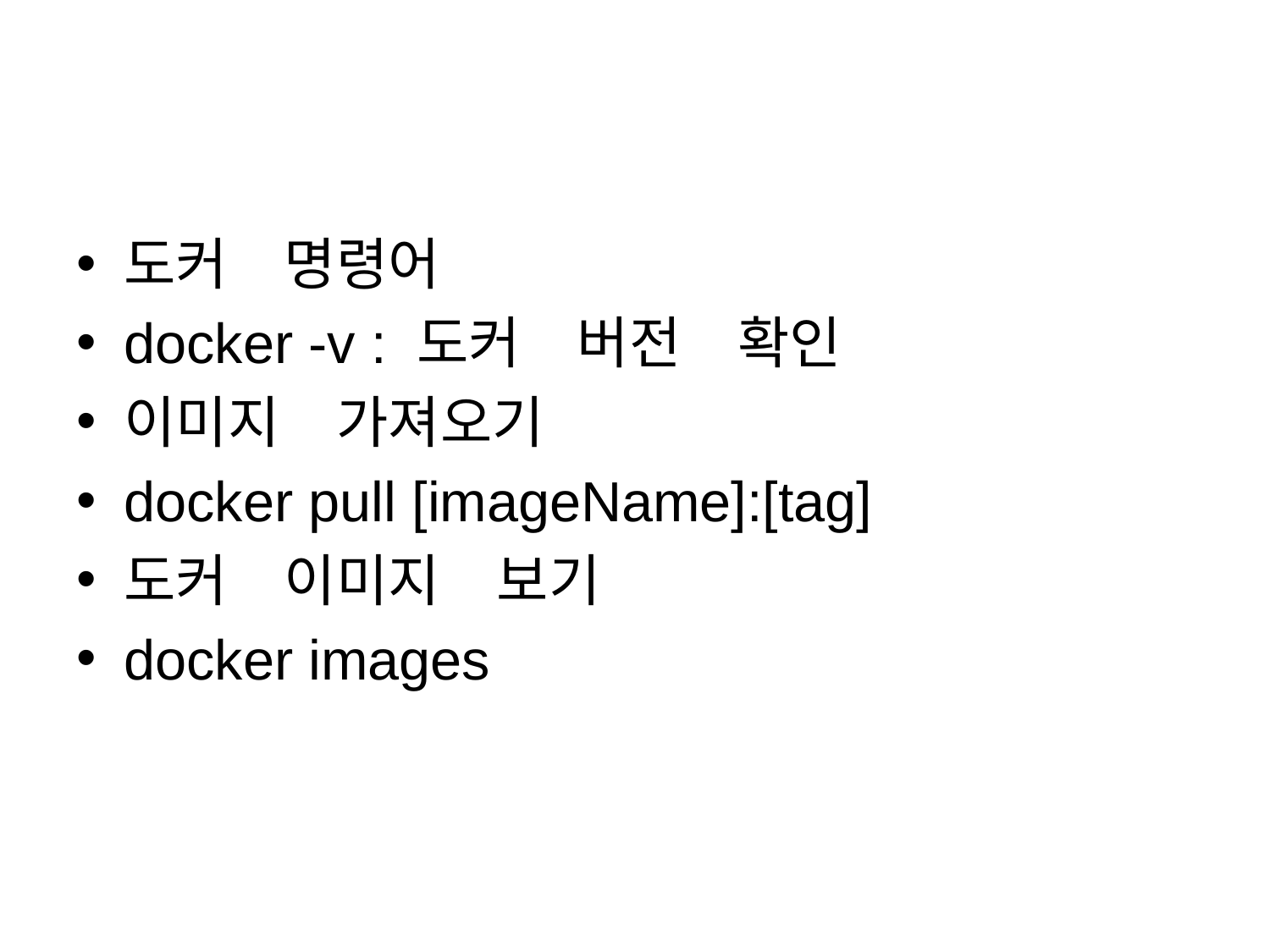

#
도커　명령어
docker -v : 도커　버전　확인
이미지　가져오기
docker pull [imageName]:[tag]
도커　이미지　보기
docker images